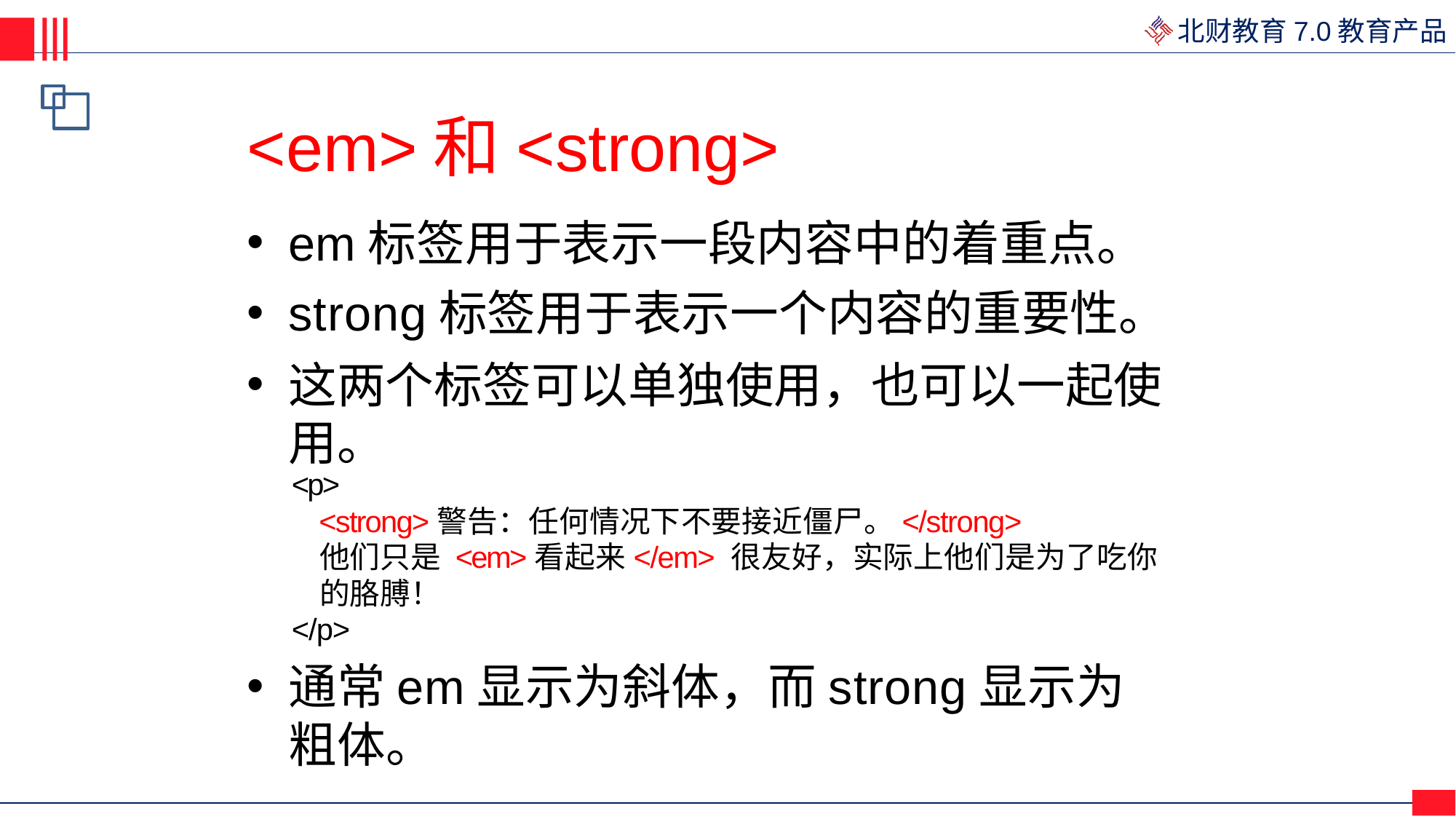

# <em>和<strong>
em标签用于表示一段内容中的着重点。
strong标签用于表示一个内容的重要性。
这两个标签可以单独使用，也可以一起使用。
<p>
<strong>警告：任何情况下不要接近僵尸。</strong>
他们只是 <em>看起来</em> 很友好，实际上他们是为了吃你的胳膊！
</p>
通常em显示为斜体，而strong显示为粗体。